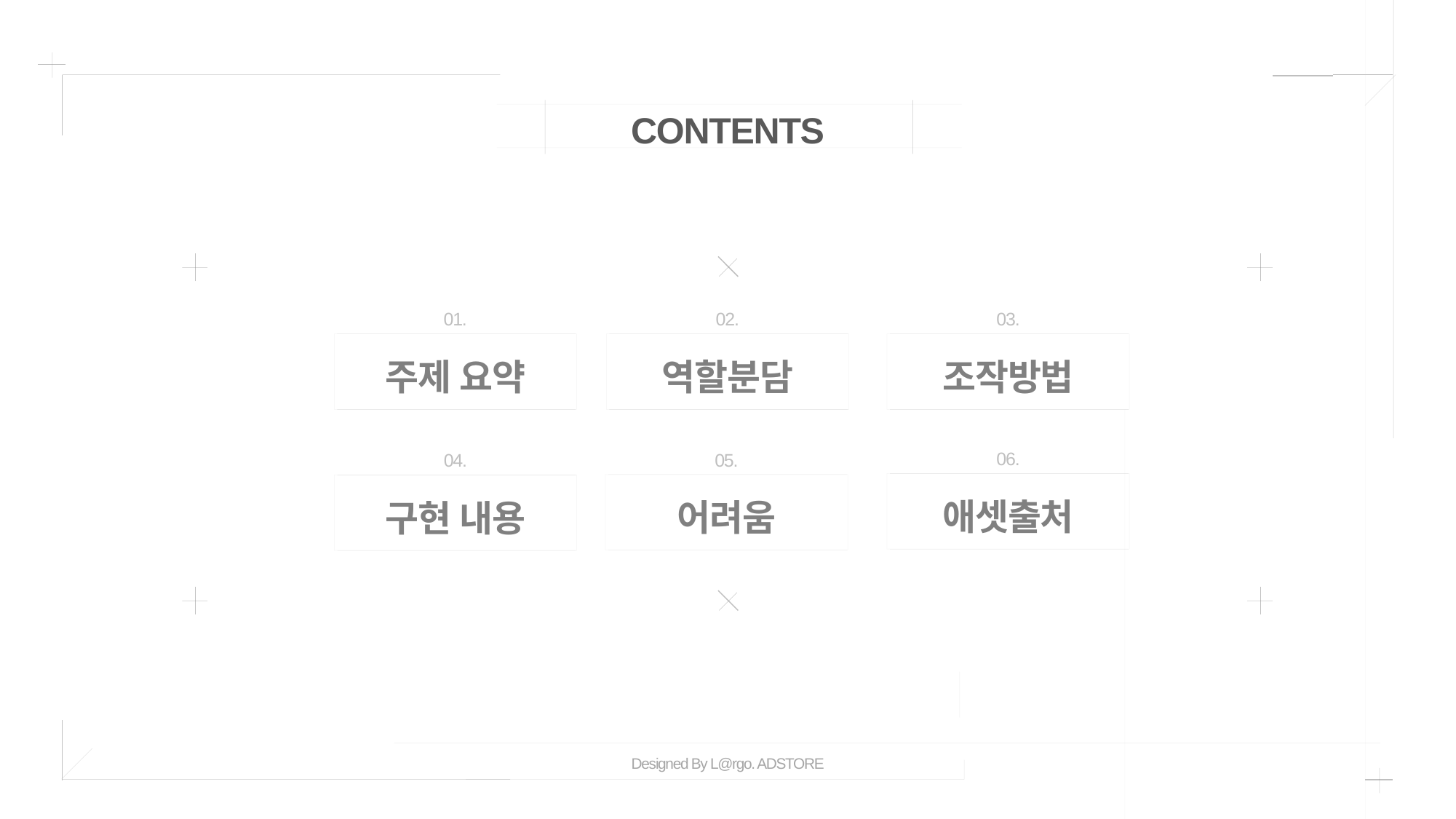

CONTENTS
01.
02.
03.
# 주제 요약
역할분담
조작방법
06.
05.
04.
애셋출처
어려움
구현 내용
Designed By L@rgo. ADSTORE